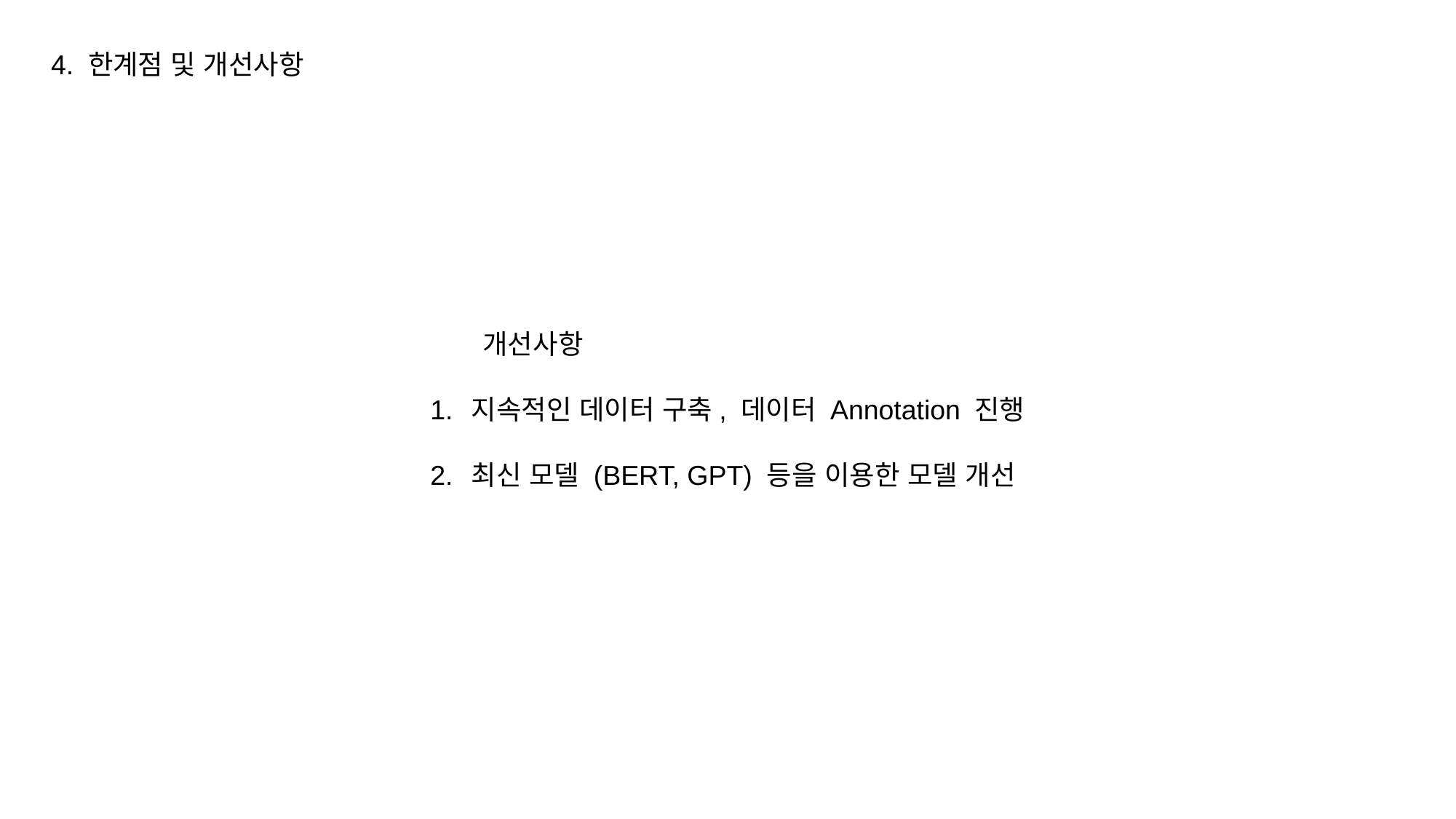

4. 한계점 및 개선사항
      개선사항

지속적인 데이터 구축, 데이터 Annotation 진행

최신 모델 (BERT, GPT) 등을 이용한 모델 개선